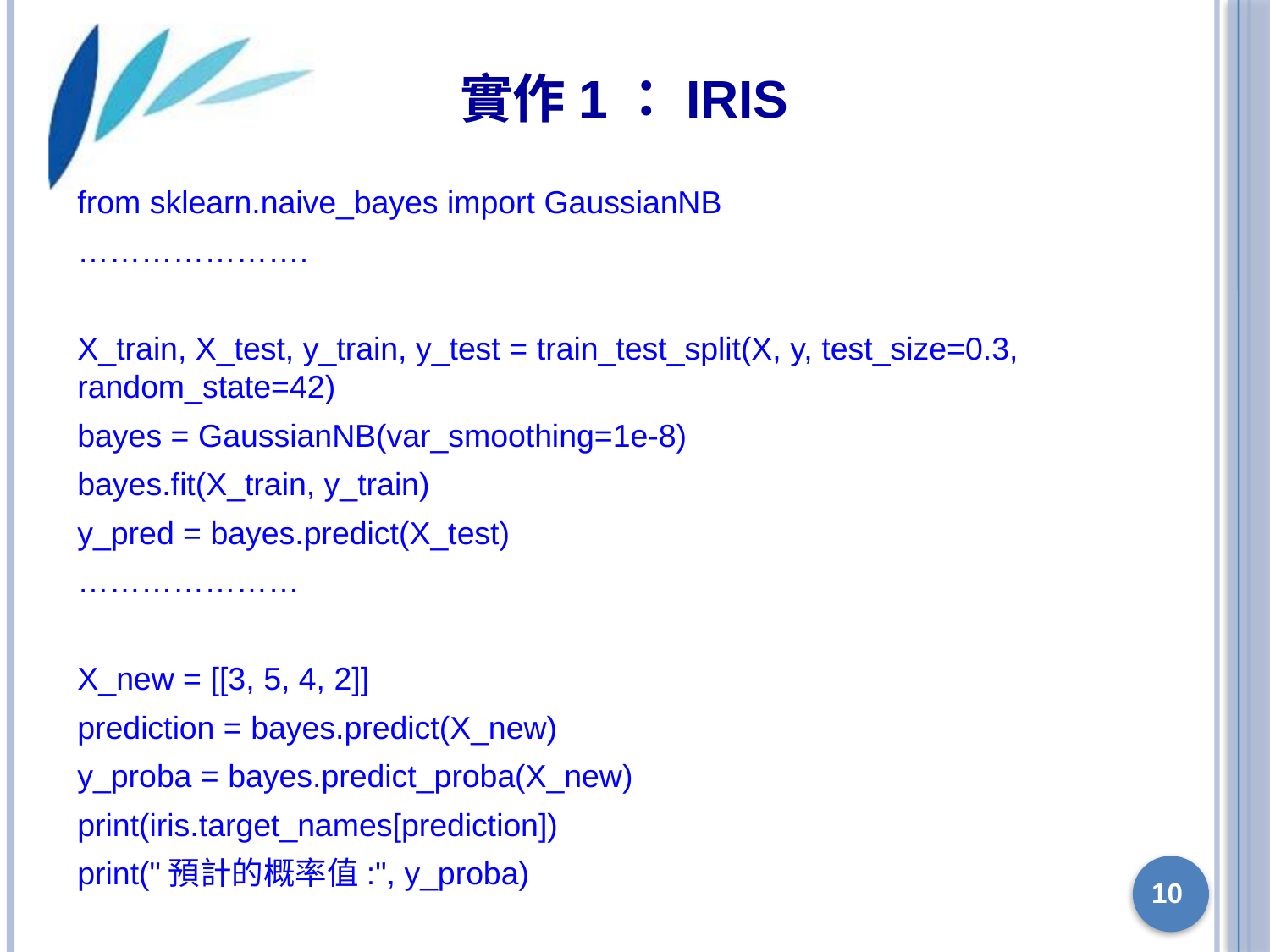

# 實作1：IRIS
from sklearn.naive_bayes import GaussianNB
………………….

X_train, X_test, y_train, y_test = train_test_split(X, y, test_size=0.3, random_state=42)
bayes = GaussianNB(var_smoothing=1e-8)
bayes.fit(X_train, y_train)
y_pred = bayes.predict(X_test)
…………………

X_new = [[3, 5, 4, 2]]
prediction = bayes.predict(X_new)
y_proba = bayes.predict_proba(X_new)
print(iris.target_names[prediction])
print("預計的概率值:", y_proba)

10